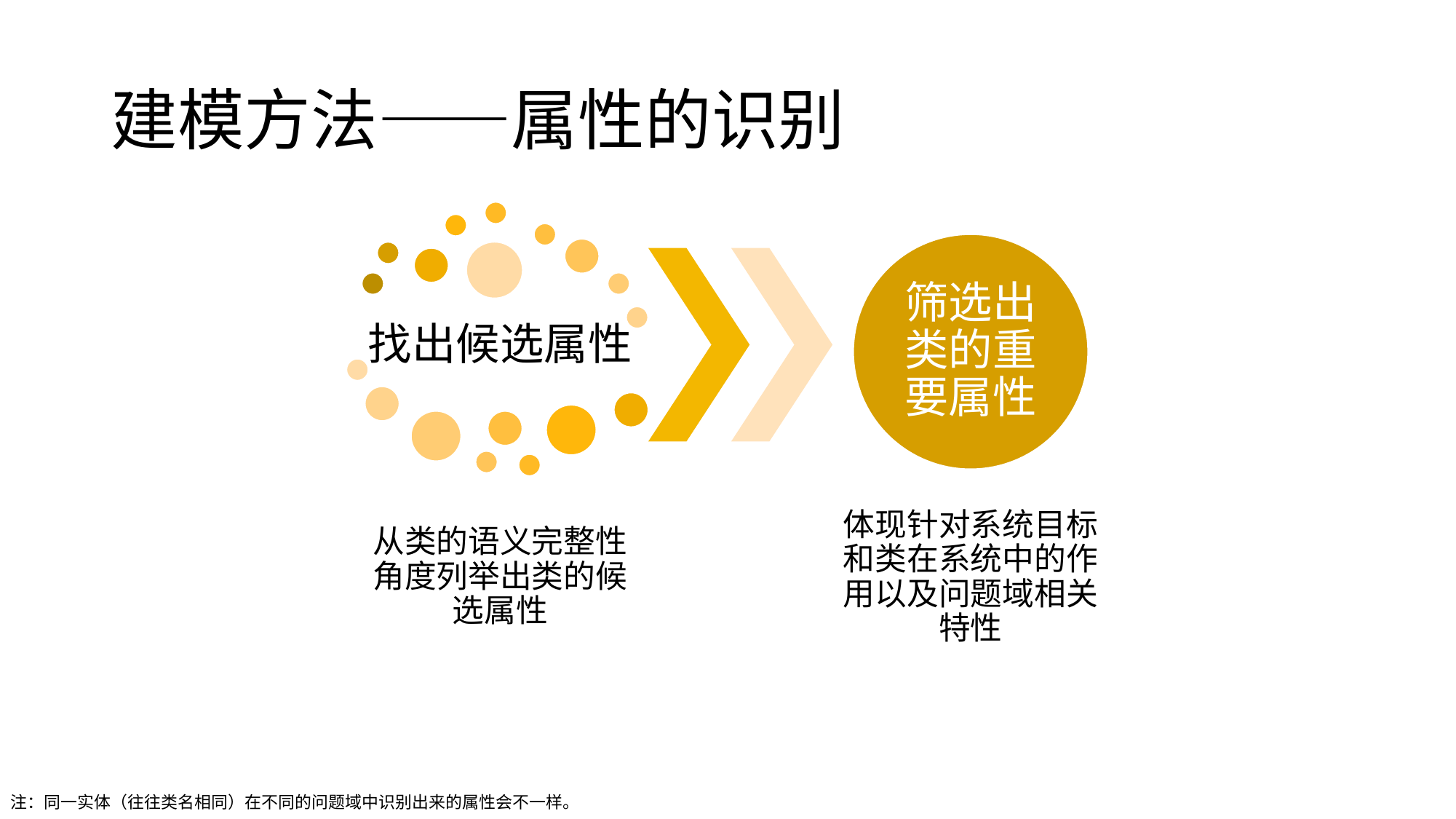

# 建模方法——属性的识别
找出候选属性
从类的语义完整性角度列举出类的候选属性
筛选出类的重要属性
体现针对系统目标和类在系统中的作用以及问题域相关特性

注：同一实体（往往类名相同）在不同的问题域中识别出来的属性会不一样。